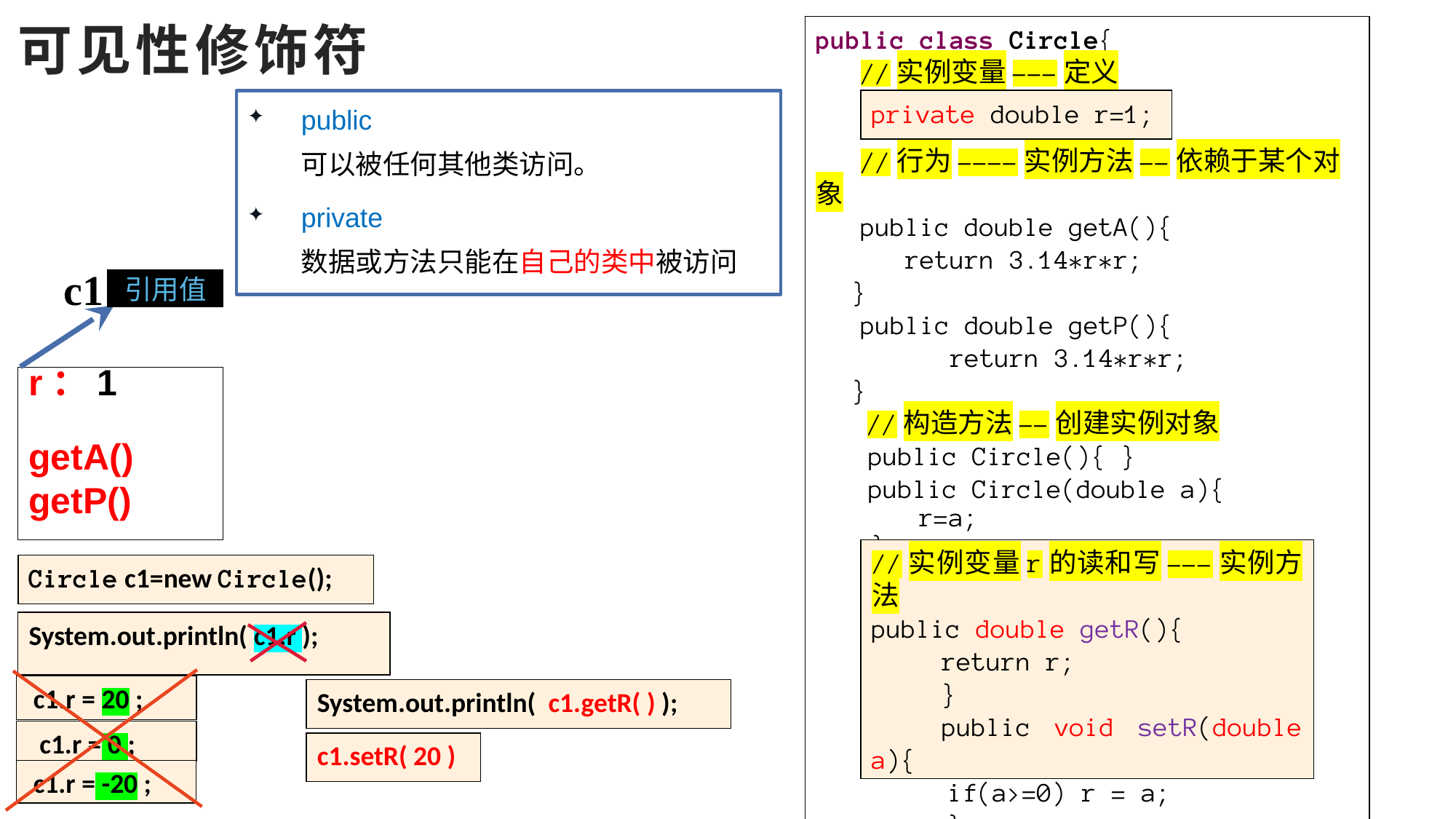

# 可见性修饰符
public class Circle{
   //实例变量---定义
   double r=1;

   //行为----实例方法--依赖于某个对象
   public double getA(){
      return 3.14*r*r;
}
public double getP(){
      return 3.14*r*r;
}
 //构造方法--创建实例对象
public Circle(){ }
public Circle(double a){
r=a;
}

}
public
	可以被任何其他类访问。
private
	数据或方法只能在自己的类中被访问

private double r=1;
c1
引用值
r：1

getA()
getP()

//实例变量r的读和写---实例方法
public double getR(){
return r;
}
public void setR(double a){
if(a>=0) r = a;
}
Circle c1=new Circle();
System.out.println( c1.r );
 c1.r = 20 ;

System.out.println(  c1.getR( ) );
  c1.r = 0 ;

c1.setR( 20 )
 c1.r = -20 ;